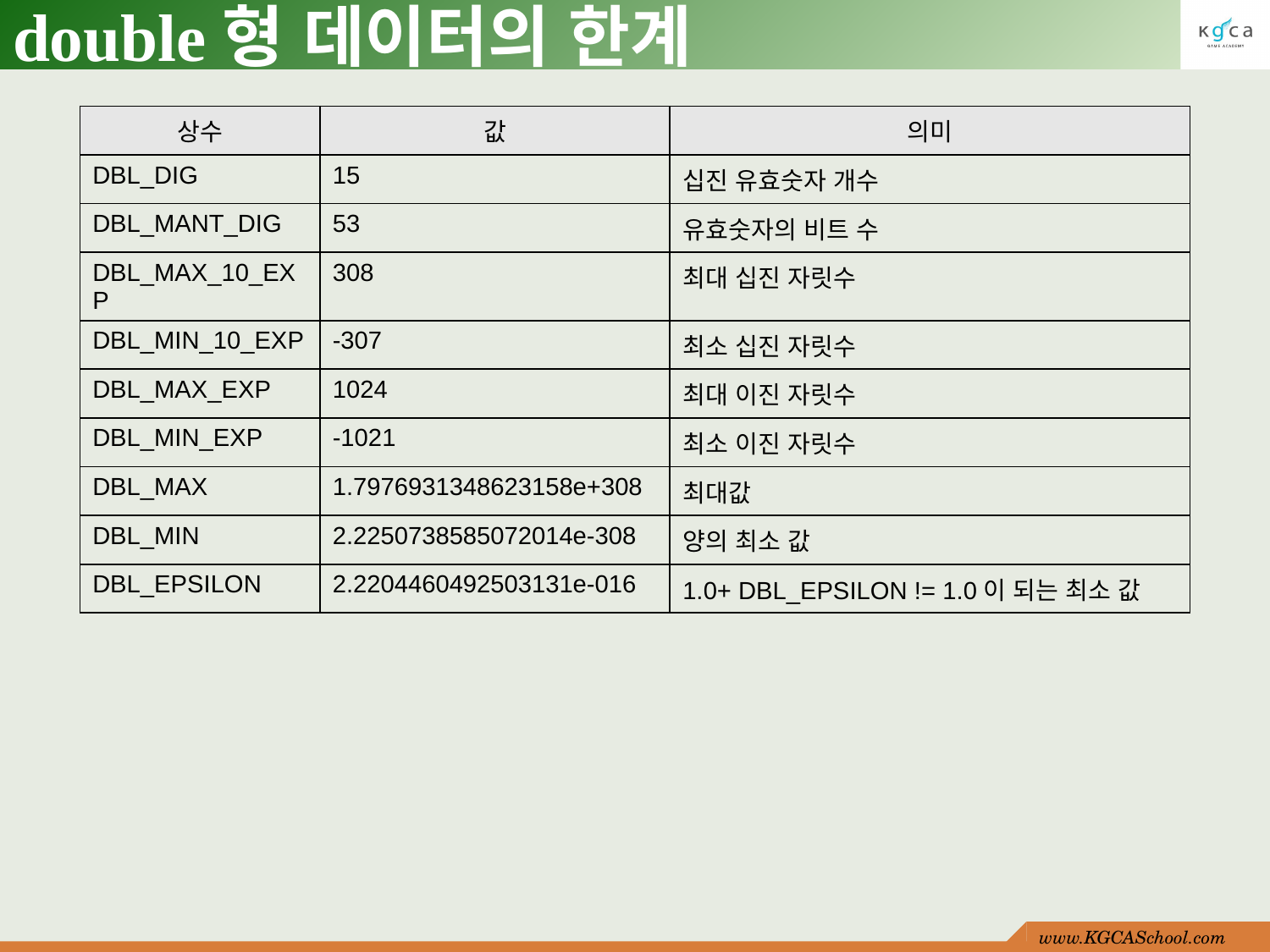

# double형 데이터의 한계
| 상수 | 값 | 의미 |
| --- | --- | --- |
| DBL\_DIG | 15 | 십진 유효숫자 개수 |
| DBL\_MANT\_DIG | 53 | 유효숫자의 비트 수 |
| DBL\_MAX\_10\_EXP | 308 | 최대 십진 자릿수 |
| DBL\_MIN\_10\_EXP | -307 | 최소 십진 자릿수 |
| DBL\_MAX\_EXP | 1024 | 최대 이진 자릿수 |
| DBL\_MIN\_EXP | -1021 | 최소 이진 자릿수 |
| DBL\_MAX | 1.7976931348623158e+308 | 최대값 |
| DBL\_MIN | 2.2250738585072014e-308 | 양의 최소 값 |
| DBL\_EPSILON | 2.2204460492503131e-016 | 1.0+ DBL\_EPSILON != 1.0이 되는 최소 값 |